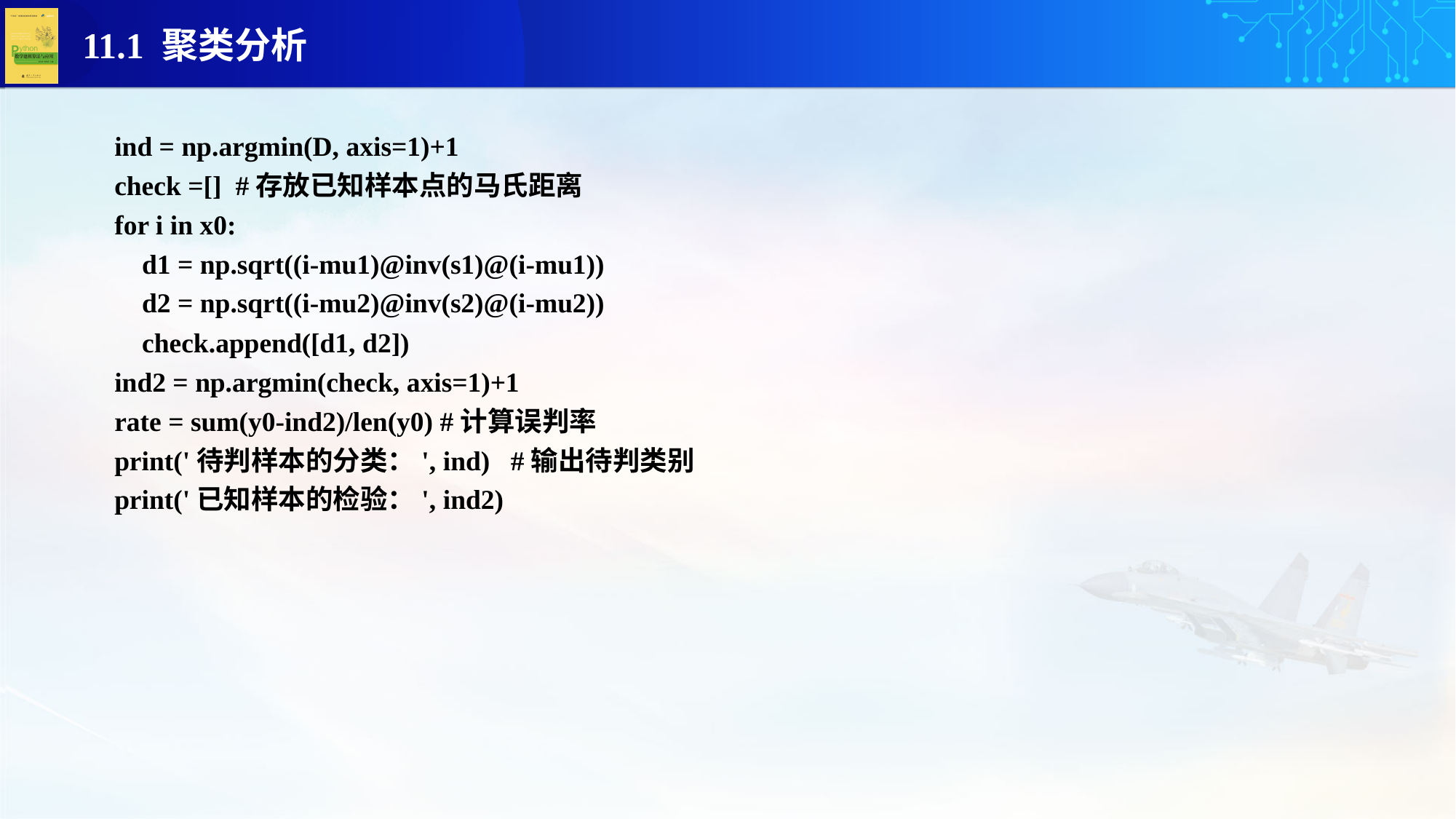

ind = np.argmin(D, axis=1)+1
check =[]  #存放已知样本点的马氏距离
for i in x0:
    d1 = np.sqrt((i-mu1)@inv(s1)@(i-mu1))
    d2 = np.sqrt((i-mu2)@inv(s2)@(i-mu2))
    check.append([d1, d2])
ind2 = np.argmin(check, axis=1)+1
rate = sum(y0-ind2)/len(y0) #计算误判率
print('待判样本的分类：', ind)   #输出待判类别
print('已知样本的检验：', ind2)